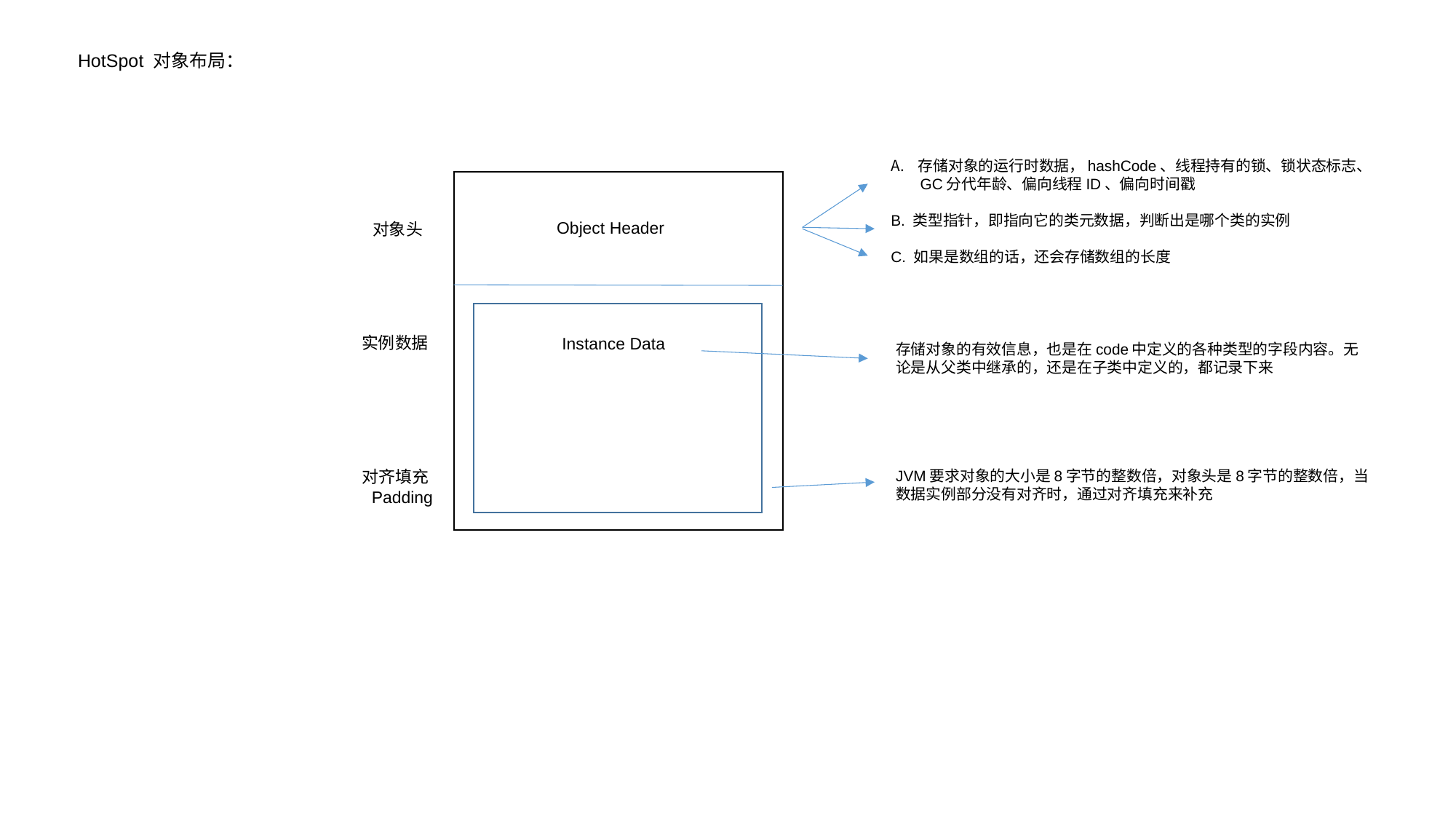

HotSpot 对象布局：
存储对象的运行时数据，hashCode、线程持有的锁、锁状态标志、
       GC分代年龄、偏向线程ID、偏向时间戳

B. 类型指针，即指向它的类元数据，判断出是哪个类的实例

C. 如果是数组的话，还会存储数组的长度

Object Header
对象头

实例数据
Instance Data
存储对象的有效信息，也是在code中定义的各种类型的字段内容。无论是从父类中继承的，还是在子类中定义的，都记录下来
对齐填充
  Padding
JVM要求对象的大小是8字节的整数倍，对象头是8字节的整数倍，当数据实例部分没有对齐时，通过对齐填充来补充